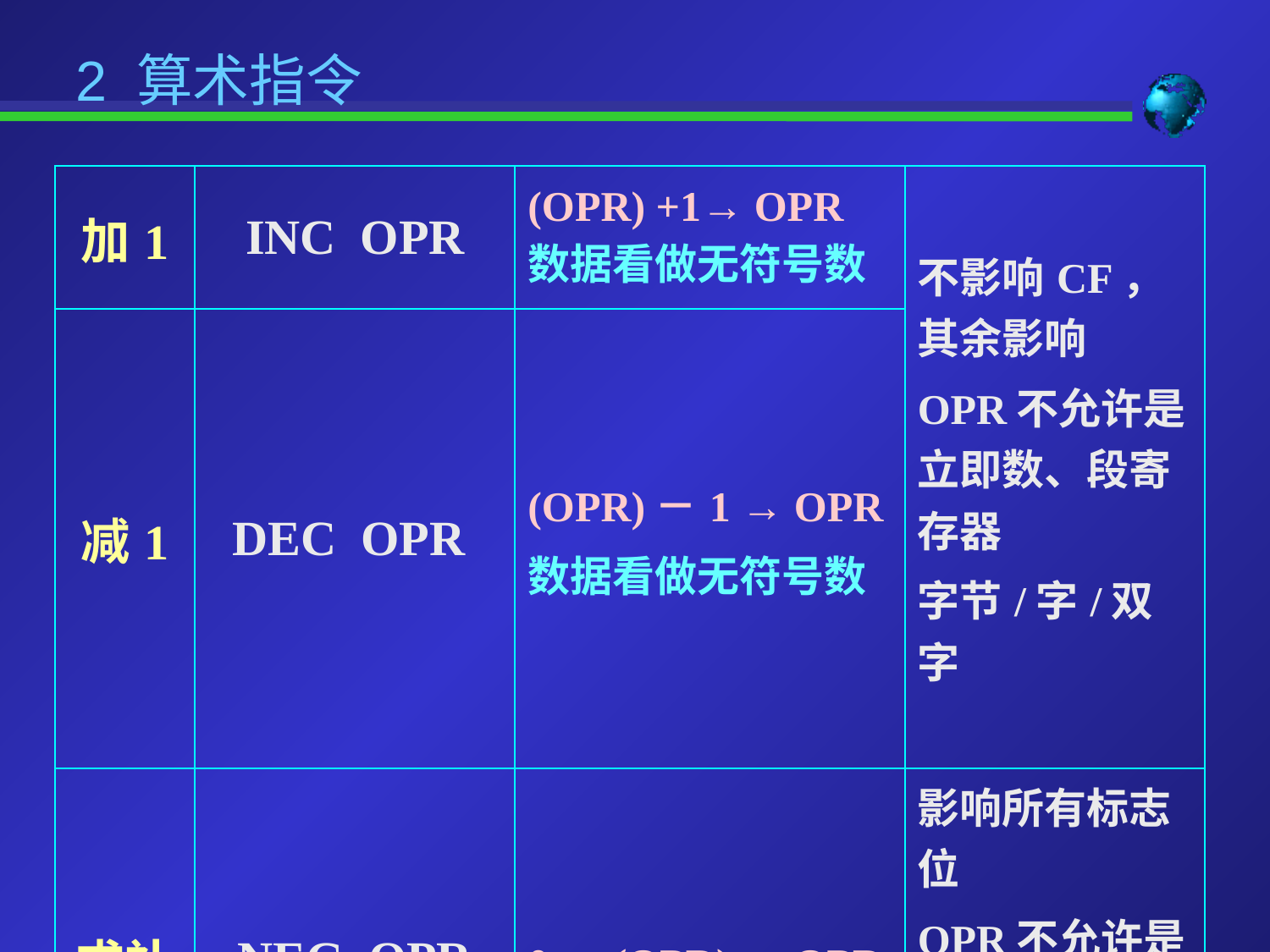

# 2 算术指令
| 加1 | INC OPR | (OPR) +1→ OPR 数据看做无符号数 | 不影响CF，其余影响 OPR不允许是立即数、段寄存器 字节/字/双字 |
| --- | --- | --- | --- |
| 减1 | DEC OPR | (OPR)－1 → OPR 数据看做无符号数 |  |
| 求补 | NEG OPR | 0－(OPR) → OPR | 影响所有标志位 OPR不允许是立即数、段寄存器 |
43